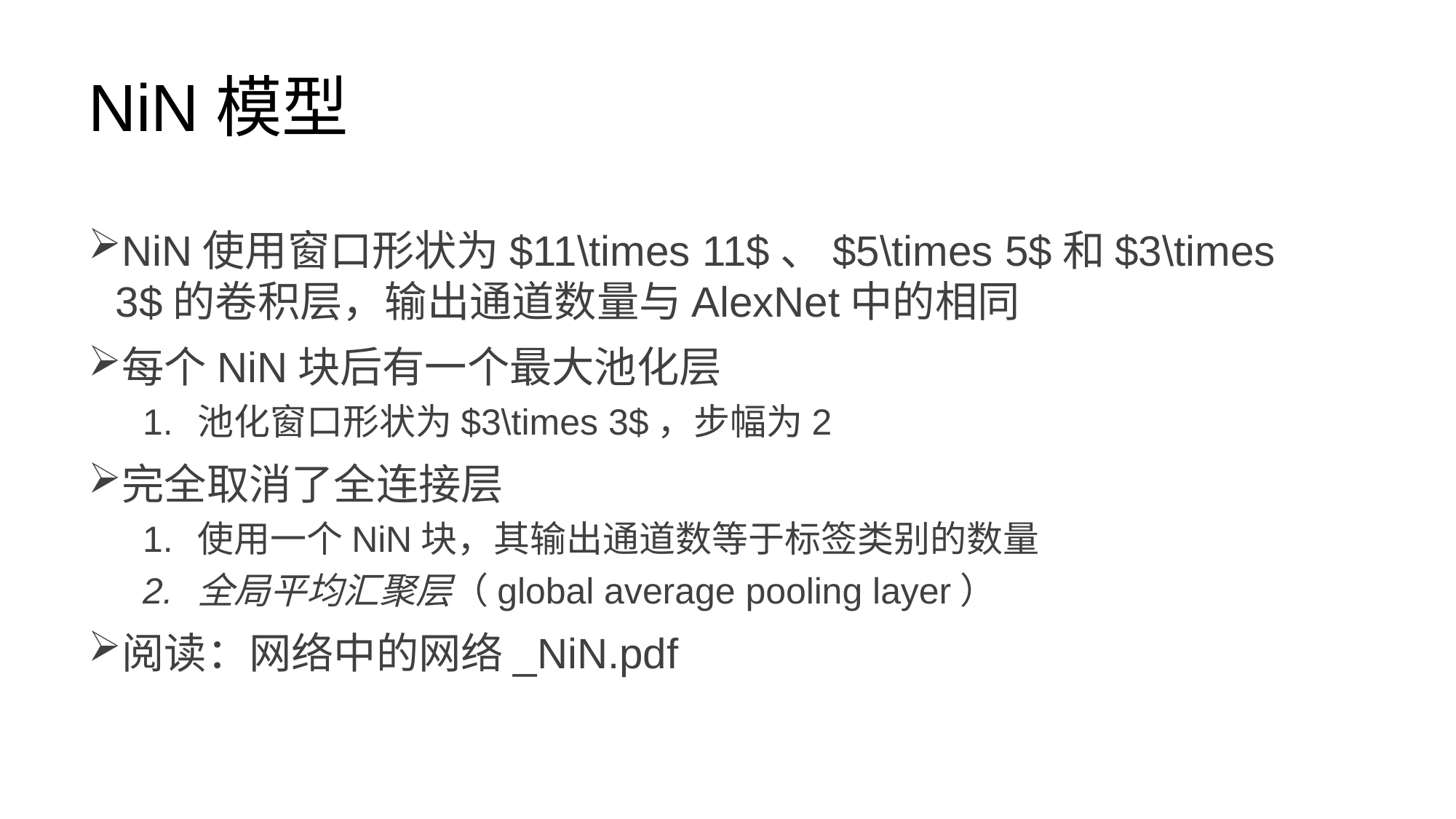

# NiN模型
NiN使用窗口形状为$11\times 11$、$5\times 5$和$3\times 3$的卷积层，输出通道数量与AlexNet中的相同
每个NiN块后有一个最大池化层
池化窗口形状为$3\times 3$，步幅为2
完全取消了全连接层
使用一个NiN块，其输出通道数等于标签类别的数量
全局平均汇聚层（global average pooling layer）
阅读：网络中的网络_NiN.pdf